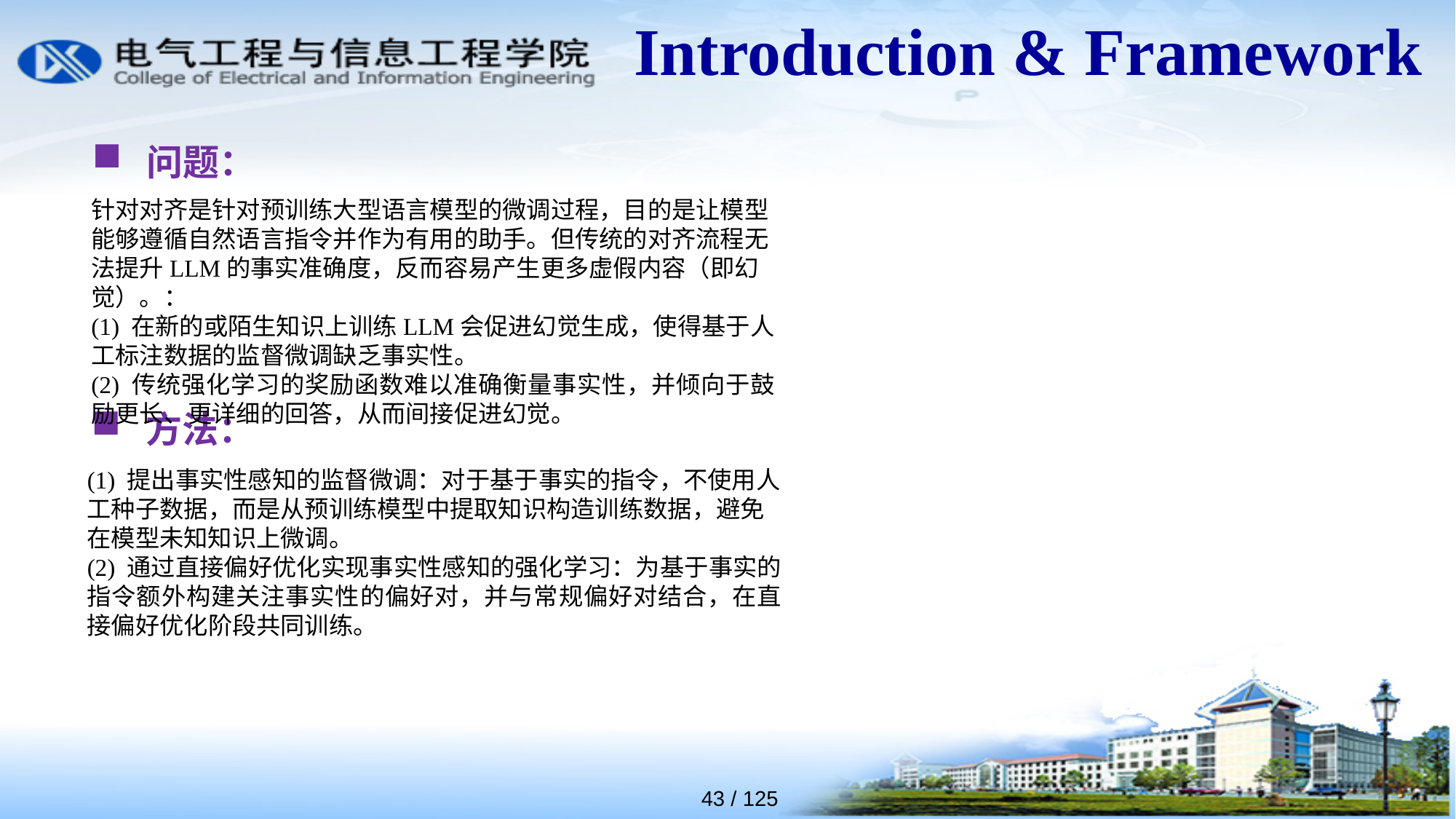

Introduction & Framework
问题：
针对对齐是针对预训练大型语言模型的微调过程，目的是让模型能够遵循自然语言指令并作为有用的助手。但传统的对齐流程无法提升LLM的事实准确度，反而容易产生更多虚假内容（即幻觉）。：
(1) 在新的或陌生知识上训练LLM会促进幻觉生成，使得基于人工标注数据的监督微调缺乏事实性。
(2) 传统强化学习的奖励函数难以准确衡量事实性，并倾向于鼓励更长、更详细的回答，从而间接促进幻觉。
方法：
(1) 提出事实性感知的监督微调：对于基于事实的指令，不使用人工种子数据，而是从预训练模型中提取知识构造训练数据，避免在模型未知知识上微调。
(2) 通过直接偏好优化实现事实性感知的强化学习：为基于事实的指令额外构建关注事实性的偏好对，并与常规偏好对结合，在直接偏好优化阶段共同训练。
43 / 125